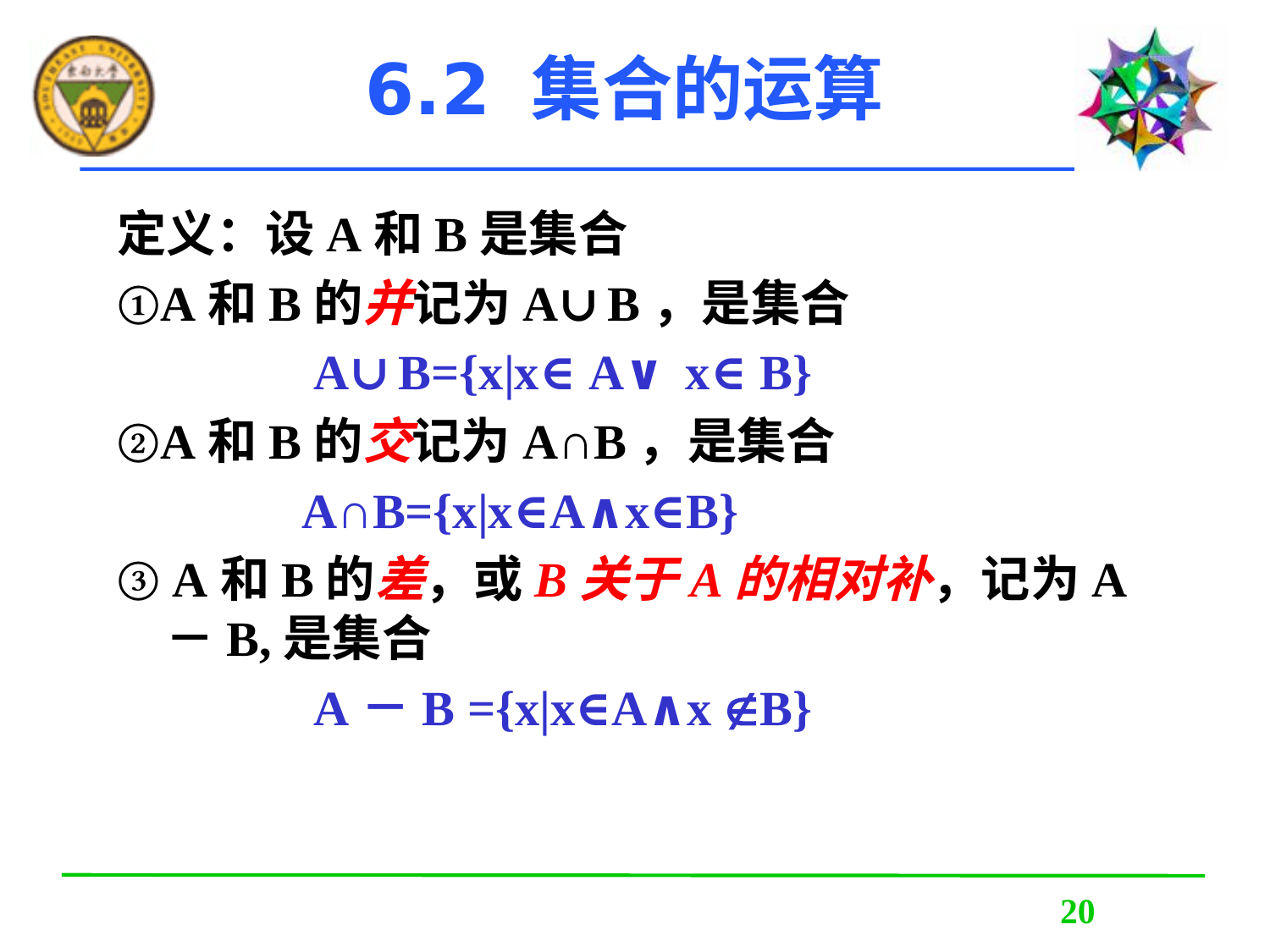

# 6.2 集合的运算
定义：设A和B是集合
①A和B的并记为A∪B，是集合
                A∪B={x|x∈A∨ x∈B}
②A和B的交记为A∩B，是集合
               A∩B={x|x∈A∧x∈B}
③ A和B的差，或B关于A的相对补，记为A－B,是集合
                A－B ={x|x∈A∧x ∉B}